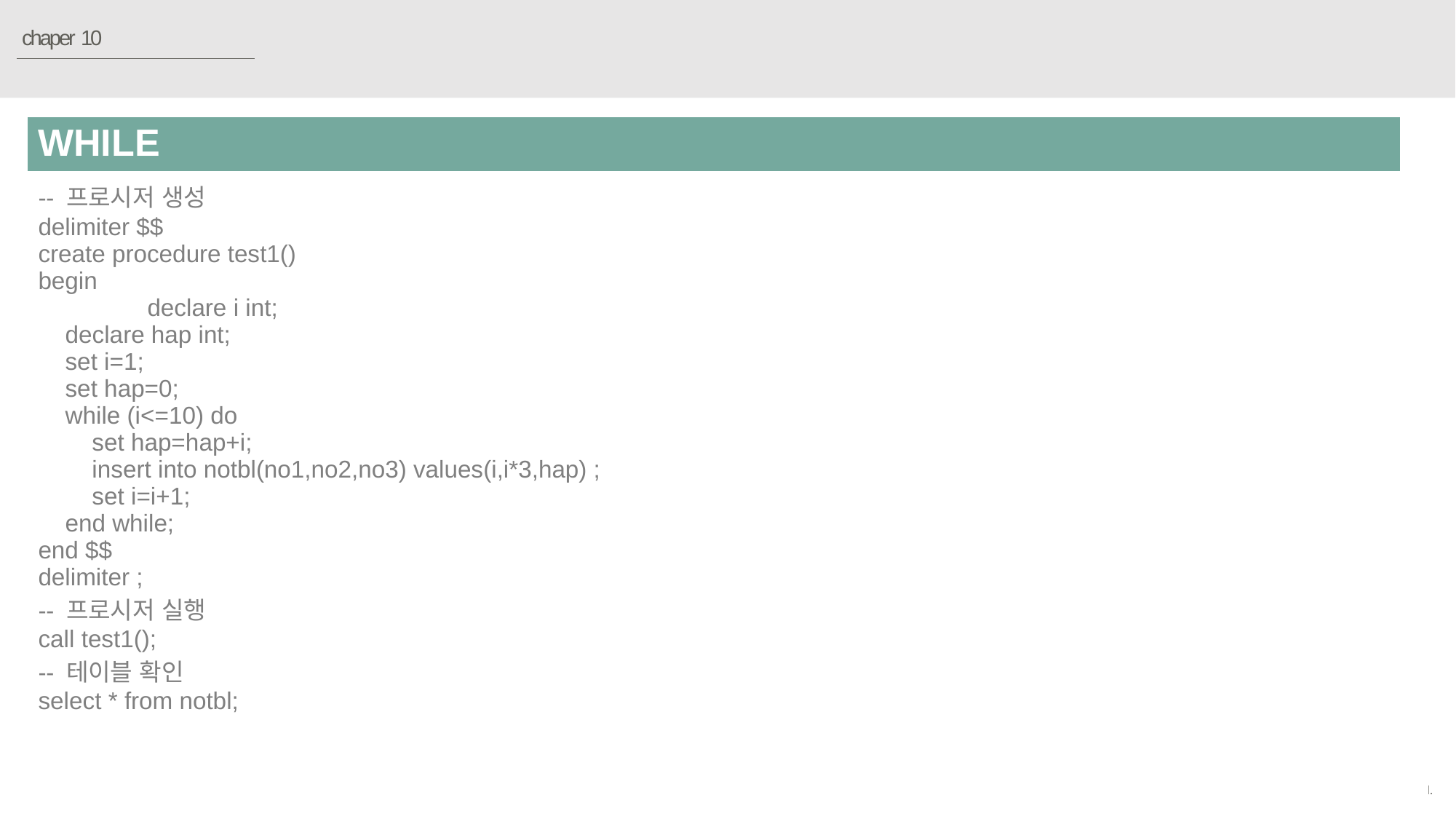

chaper  10
| WHILE |
| --- |
| -- 프로시저 생성 delimiter $$ create procedure test1() begin declare i int; declare hap int; set i=1; set hap=0; while (i<=10) do set hap=hap+i; insert into notbl(no1,no2,no3) values(i,i\*3,hap) ; set i=i+1; end while; end $$ delimiter ; -- 프로시저 실행 call test1(); -- 테이블 확인 select \* from notbl; |